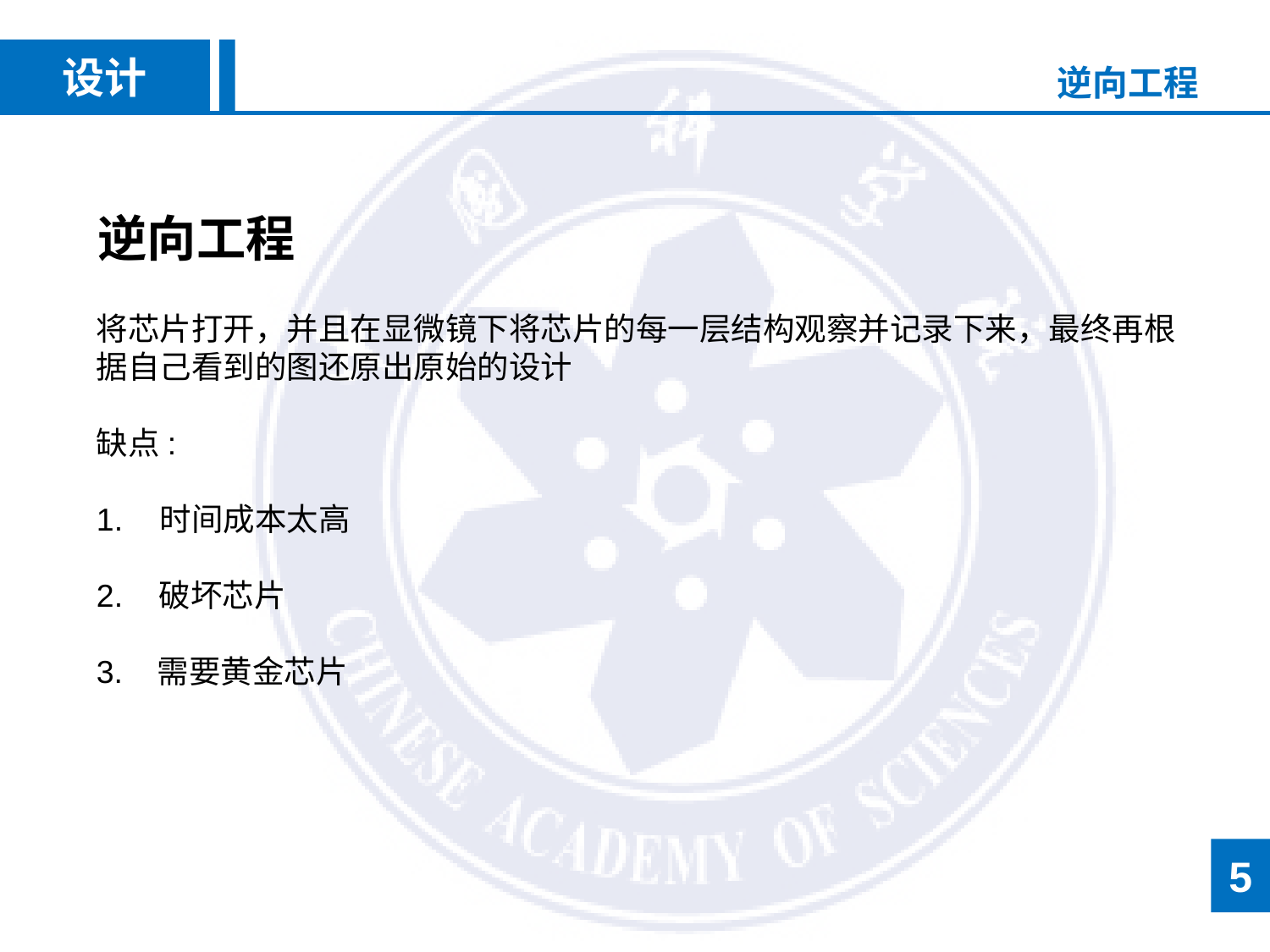

设计

逆向工程
逆向工程
将芯片打开，并且在显微镜下将芯片的每一层结构观察并记录下来，最终再根据自己看到的图还原出原始的设计

缺点:

时间成本太高

 破坏芯片

3.   需要黄金芯片

5